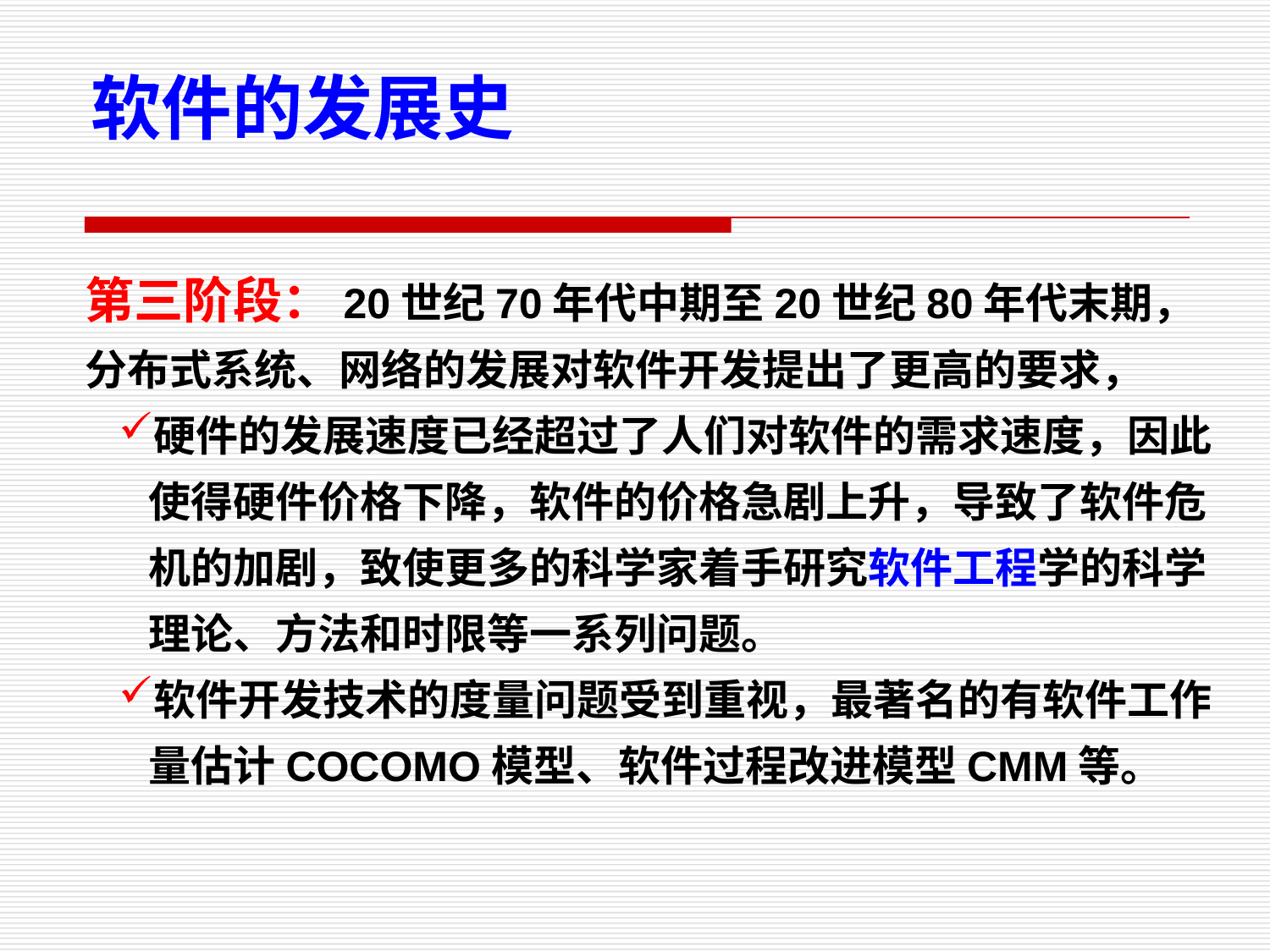

软件的发展史
第三阶段：20世纪70年代中期至20世纪80年代末期，分布式系统、网络的发展对软件开发提出了更高的要求，
硬件的发展速度已经超过了人们对软件的需求速度，因此使得硬件价格下降，软件的价格急剧上升，导致了软件危机的加剧，致使更多的科学家着手研究软件工程学的科学理论、方法和时限等一系列问题。
软件开发技术的度量问题受到重视，最著名的有软件工作量估计COCOMO模型、软件过程改进模型CMM等。